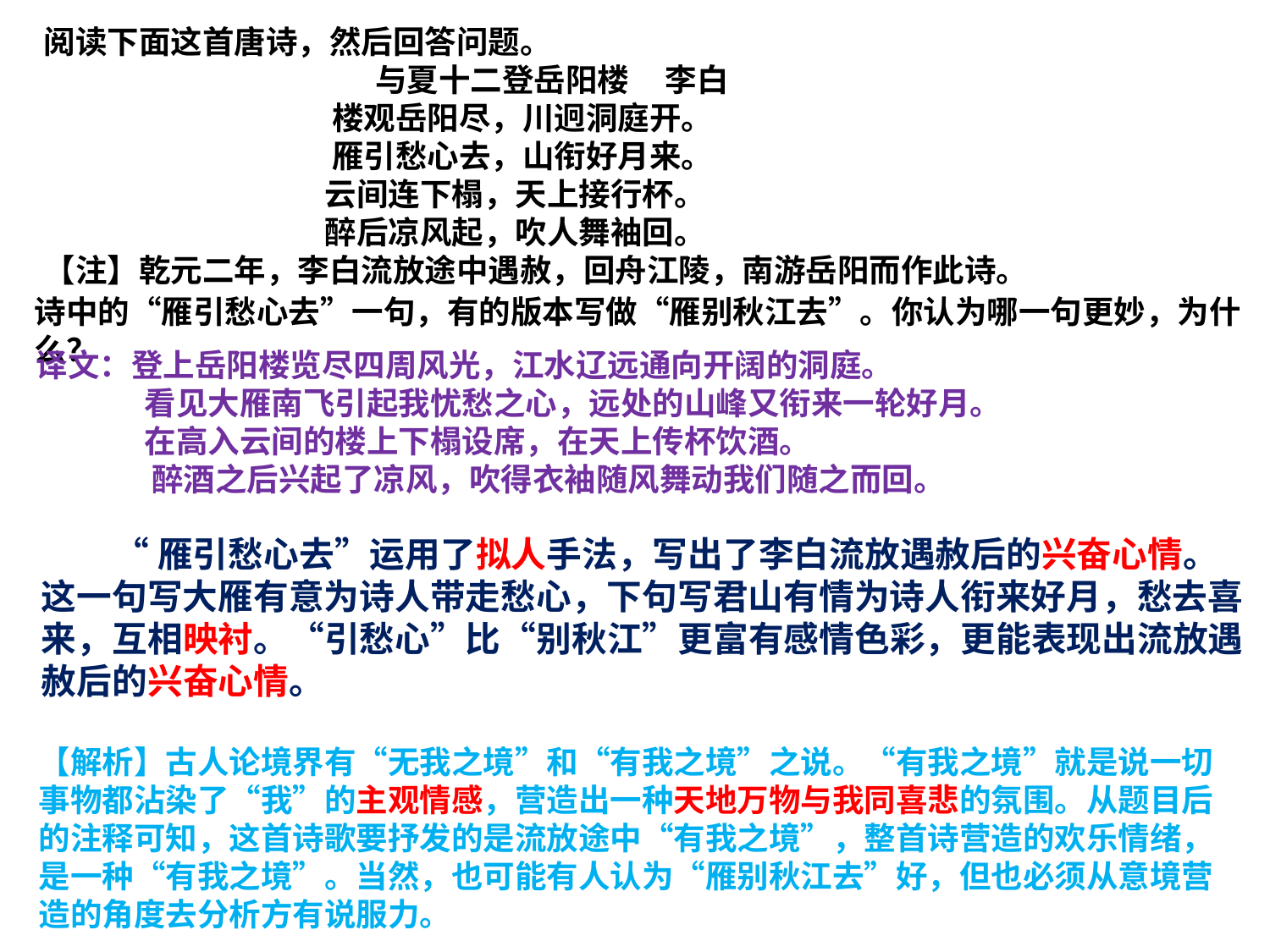

阅读下面这首唐诗，然后回答问题。
                                             与夏十二登岳阳楼     李白
                                       楼观岳阳尽，川迥洞庭开。
                                       雁引愁心去，山衔好月来。
                                      云间连下榻，天上接行杯。
                                      醉后凉风起，吹人舞袖回。
【注】乾元二年，李白流放途中遇赦，回舟江陵，南游岳阳而作此诗。
诗中的“雁引愁心去”一句，有的版本写做“雁别秋江去”。你认为哪一句更妙，为什么？
译文：登上岳阳楼览尽四周风光，江水辽远通向开阔的洞庭。
              看见大雁南飞引起我忧愁之心，远处的山峰又衔来一轮好月。
              在高入云间的楼上下榻设席，在天上传杯饮酒。
               醉酒之后兴起了凉风，吹得衣袖随风舞动我们随之而回。
         “雁引愁心去”运用了拟人手法，写出了李白流放遇赦后的兴奋心情。这一句写大雁有意为诗人带走愁心，下句写君山有情为诗人衔来好月，愁去喜来，互相映衬。“引愁心”比“别秋江”更富有感情色彩，更能表现出流放遇赦后的兴奋心情。
【解析】古人论境界有“无我之境”和“有我之境”之说。“有我之境”就是说一切事物都沾染了“我”的主观情感，营造出一种天地万物与我同喜悲的氛围。从题目后的注释可知，这首诗歌要抒发的是流放途中“有我之境”，整首诗营造的欢乐情绪，是一种“有我之境”。当然，也可能有人认为“雁别秋江去”好，但也必须从意境营造的角度去分析方有说服力。